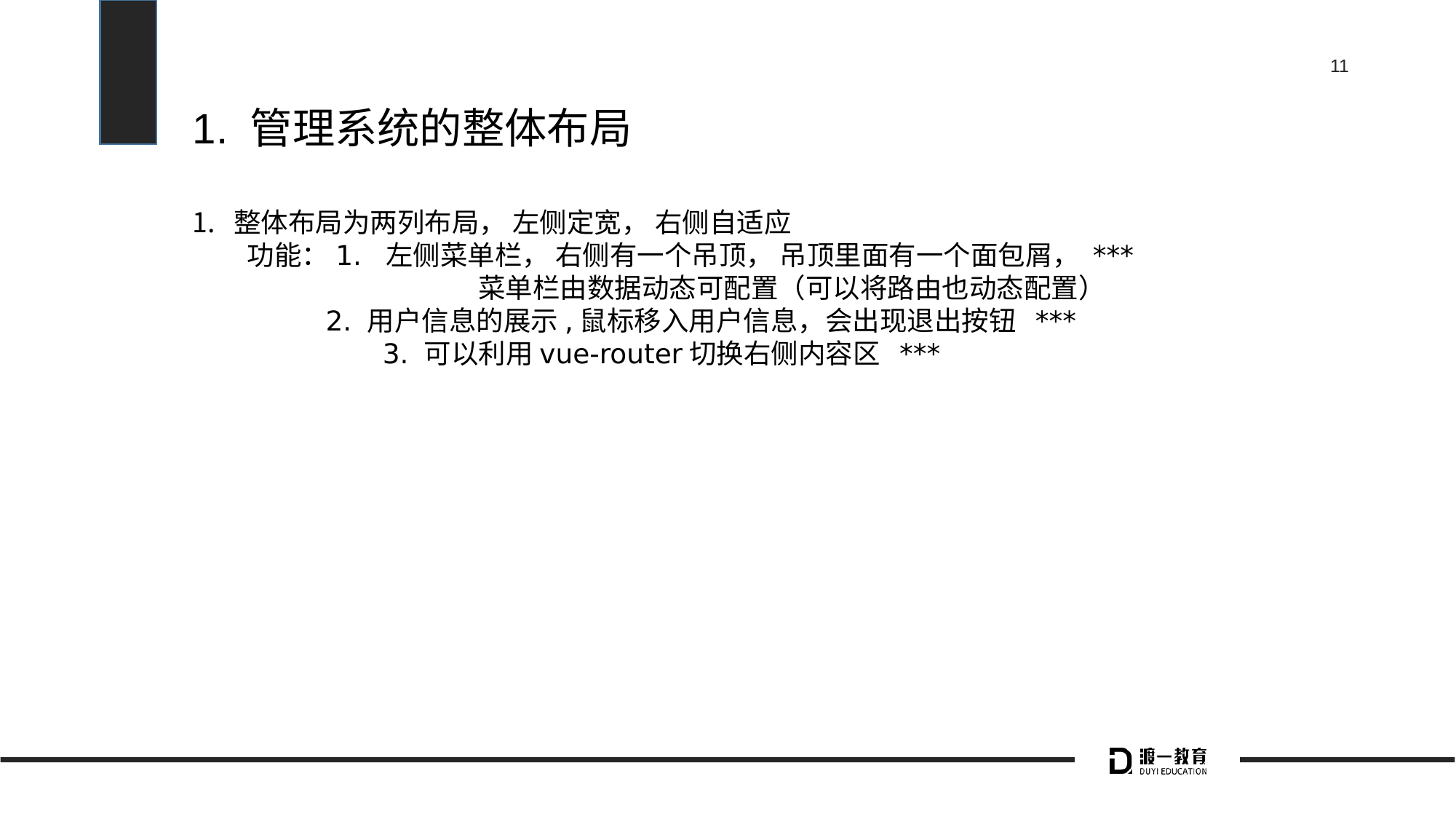

# 1. 管理系统的整体布局
整体布局为两列布局， 左侧定宽， 右侧自适应
功能：1.  左侧菜单栏， 右侧有一个吊顶， 吊顶里面有一个面包屑， ***
		 菜单栏由数据动态可配置（可以将路由也动态配置）
         2. 用户信息的展示,鼠标移入用户信息，会出现退出按钮  ***
	   3. 可以利用vue-router切换右侧内容区  ***